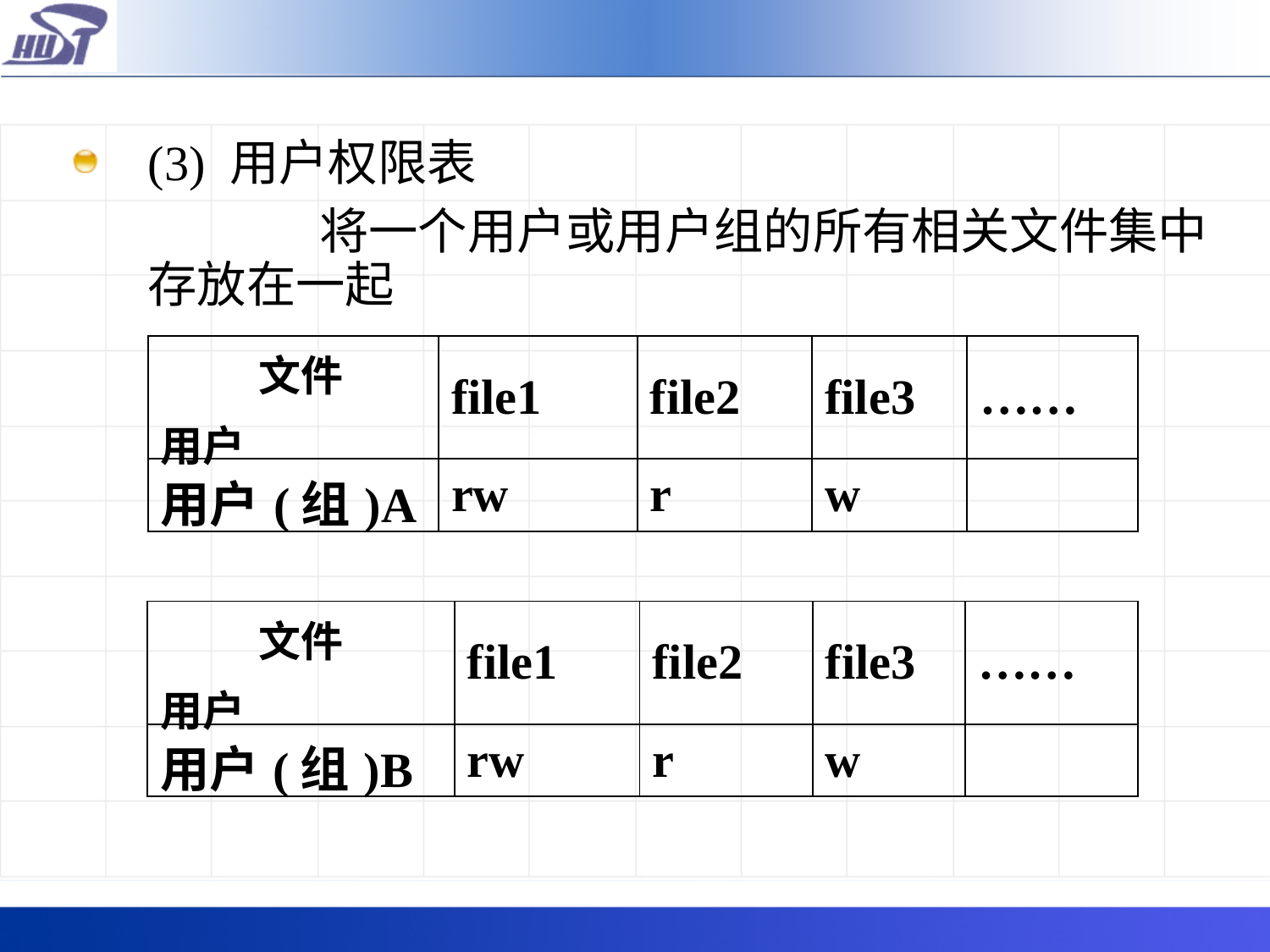

(3) 用户权限表
		   将一个用户或用户组的所有相关文件集中存放在一起
| 文件 用户 | file1 | file2 | file3 | …… |
| --- | --- | --- | --- | --- |
| 用户(组)A | rw | r | w |  |
| 文件 用户 | file1 | file2 | file3 | …… |
| --- | --- | --- | --- | --- |
| 用户(组)B | rw | r | w |  |